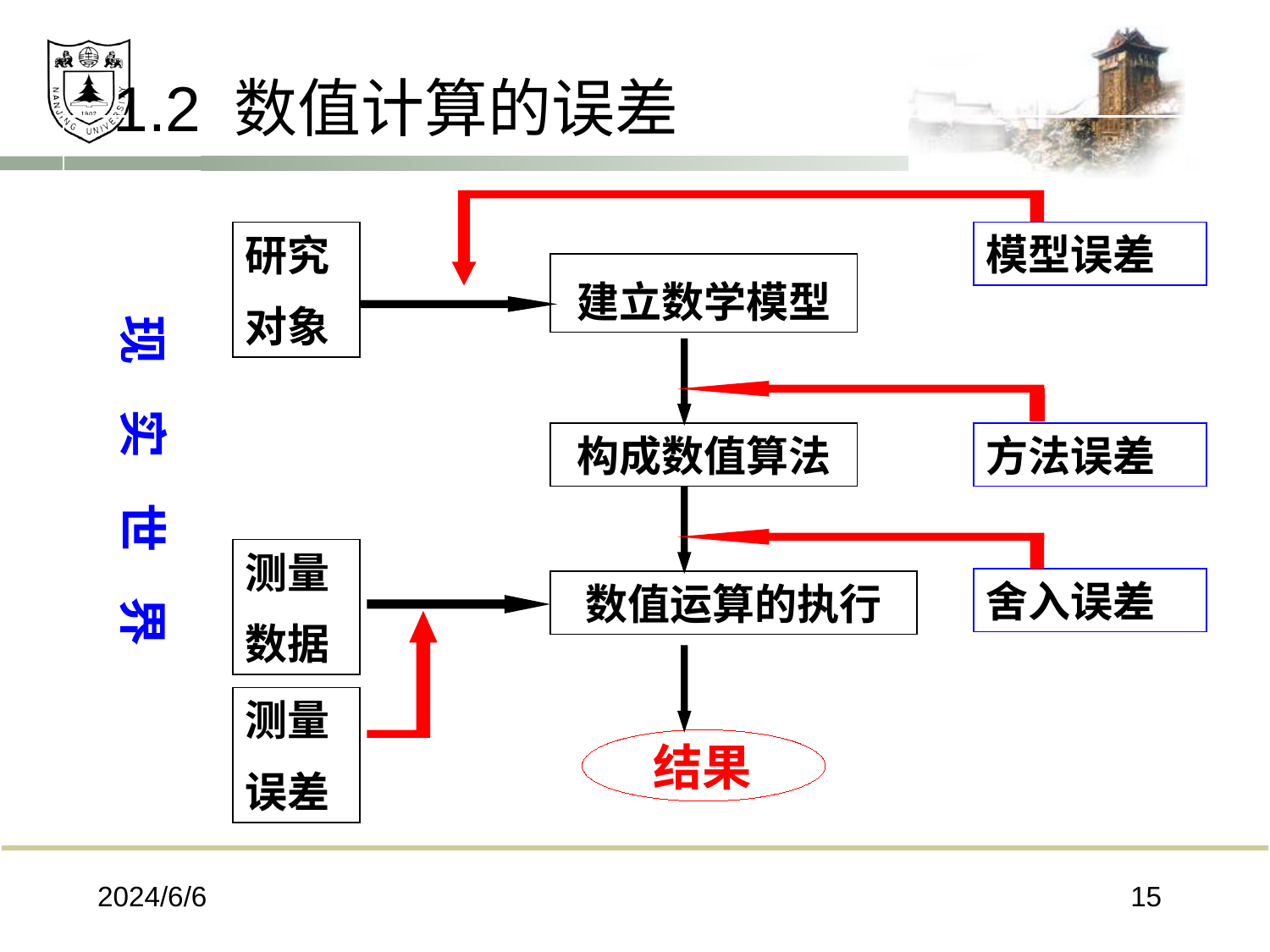

1.2 数值计算的误差

现    实    世    界
研究
对象
模型误差
建立数学模型

构成数值算法
方法误差

测量
数据

舍入误差
数值运算的执行

测量
误差

 结果
2024/6/6
15